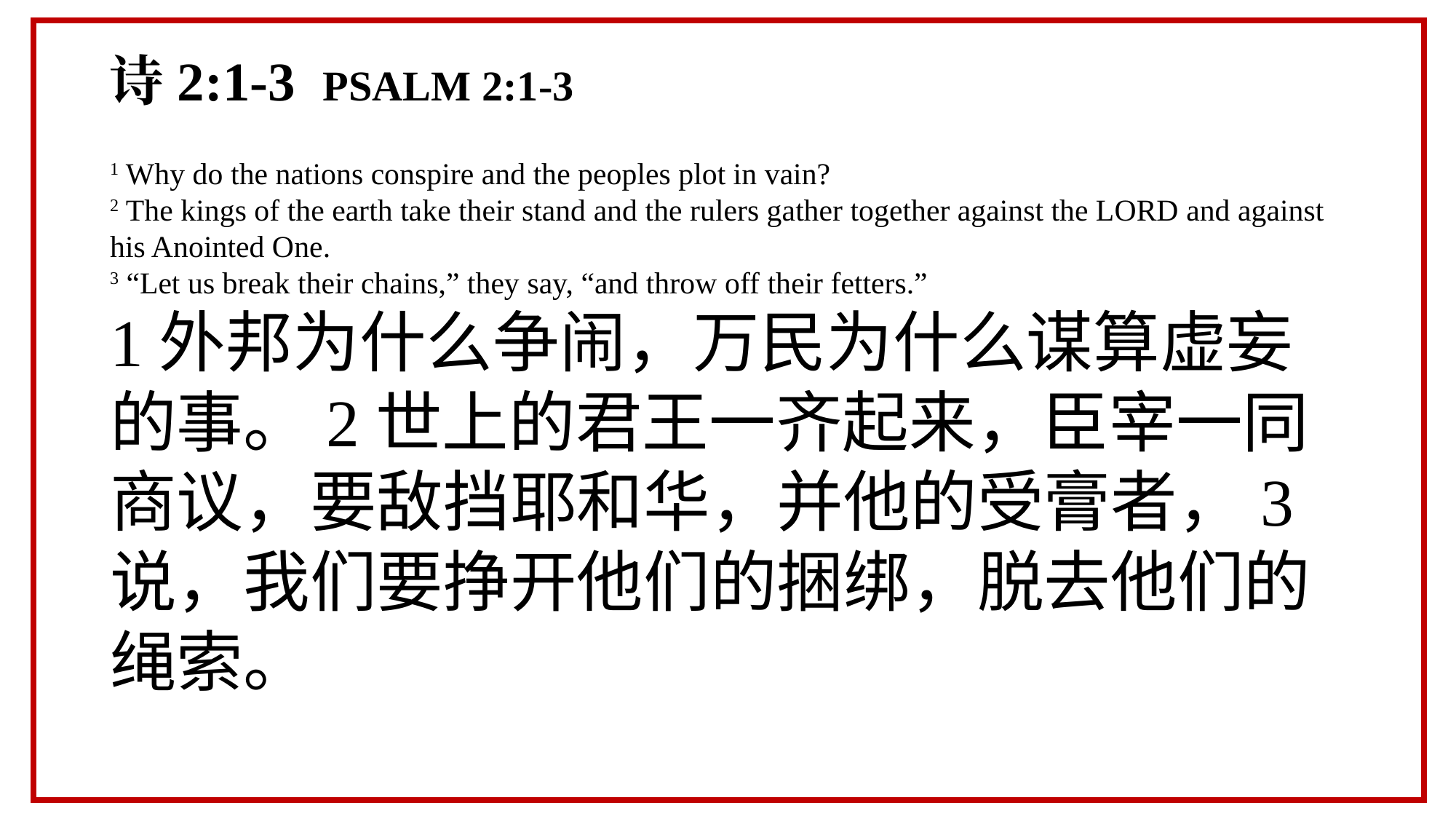

诗2:1-3  PSALM 2:1-3
1 Why do the nations conspire and the peoples plot in vain?
2 The kings of the earth take their stand and the rulers gather together against the LORD and against his Anointed One.
3 “Let us break their chains,” they say, “and throw off their fetters.”
1外邦为什么争闹，万民为什么谋算虚妄的事。2世上的君王一齐起来，臣宰一同商议，要敌挡耶和华，并他的受膏者，3说，我们要挣开他们的捆绑，脱去他们的绳索。